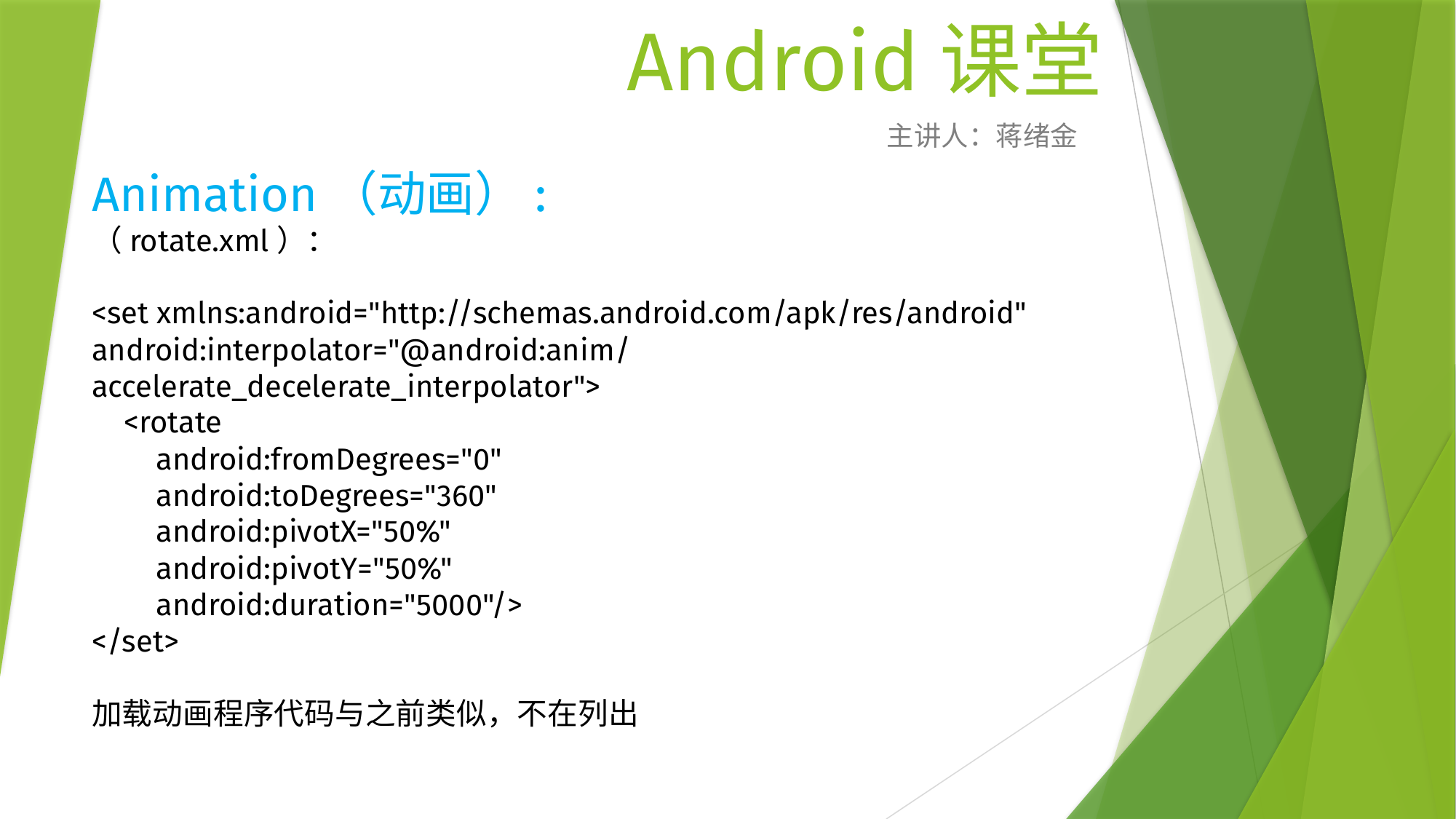

# Android课堂
主讲人：蒋绪金
Animation（动画）:
（rotate.xml）：

<set xmlns:android="http://schemas.android.com/apk/res/android"
android:interpolator="@android:anim/accelerate_decelerate_interpolator">
    <rotate
        android:fromDegrees="0"
        android:toDegrees="360"
        android:pivotX="50%"
        android:pivotY="50%"
        android:duration="5000"/>
</set>

加载动画程序代码与之前类似，不在列出